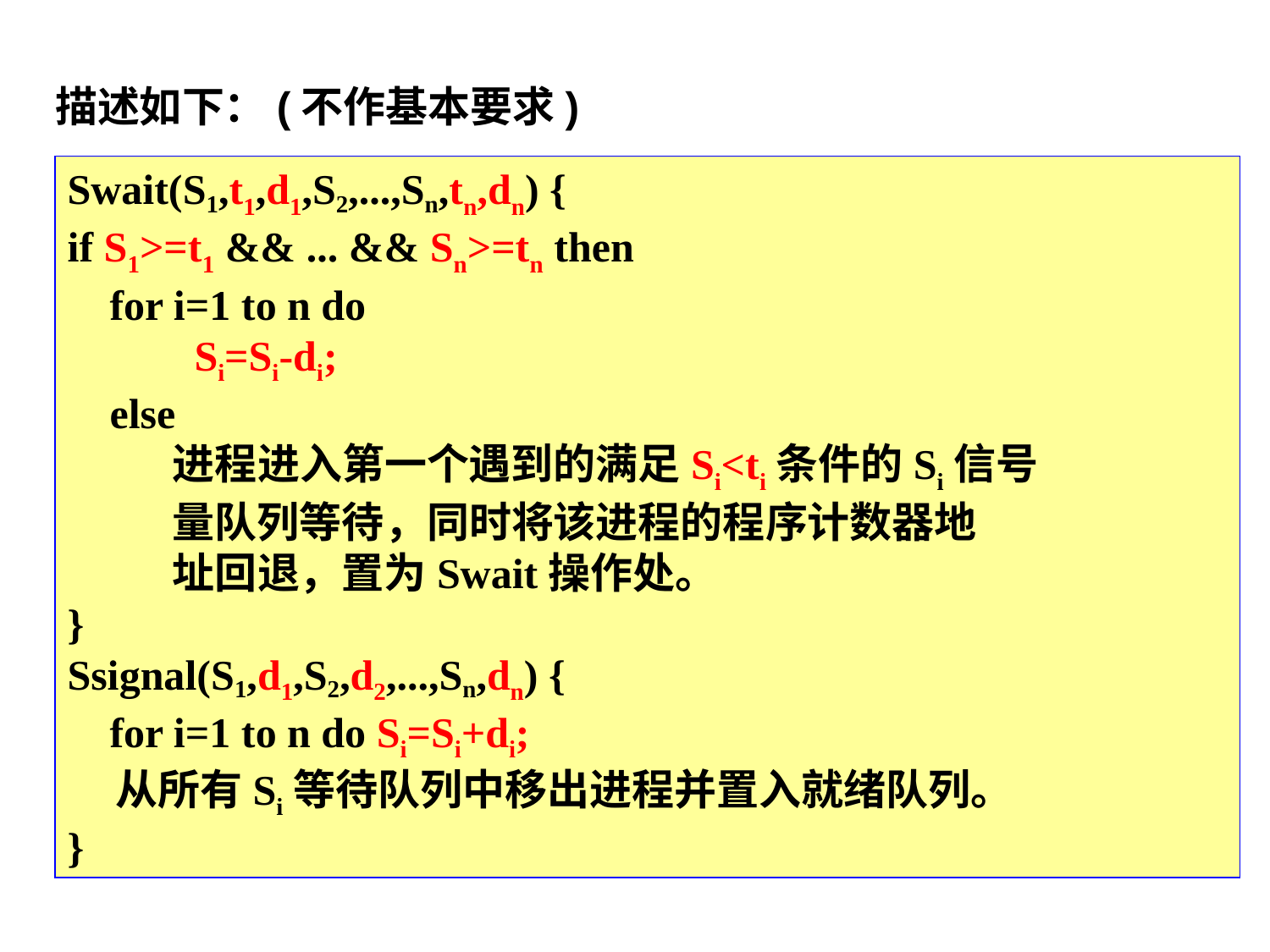

描述如下：(不作基本要求)
Swait(S1,t1,d1,S2,...,Sn,tn,dn) {
if S1>=t1 && ... && Sn>=tn then
    for i=1 to n do
	Si=Si-di;
    else
          进程进入第一个遇到的满足Si<ti条件的Si信号
          量队列等待，同时将该进程的程序计数器地
          址回退，置为Swait操作处。
}
Ssignal(S1,d1,S2,d2,...,Sn,dn) {
    for i=1 to n do Si=Si+di;
    从所有Si等待队列中移出进程并置入就绪队列。
}